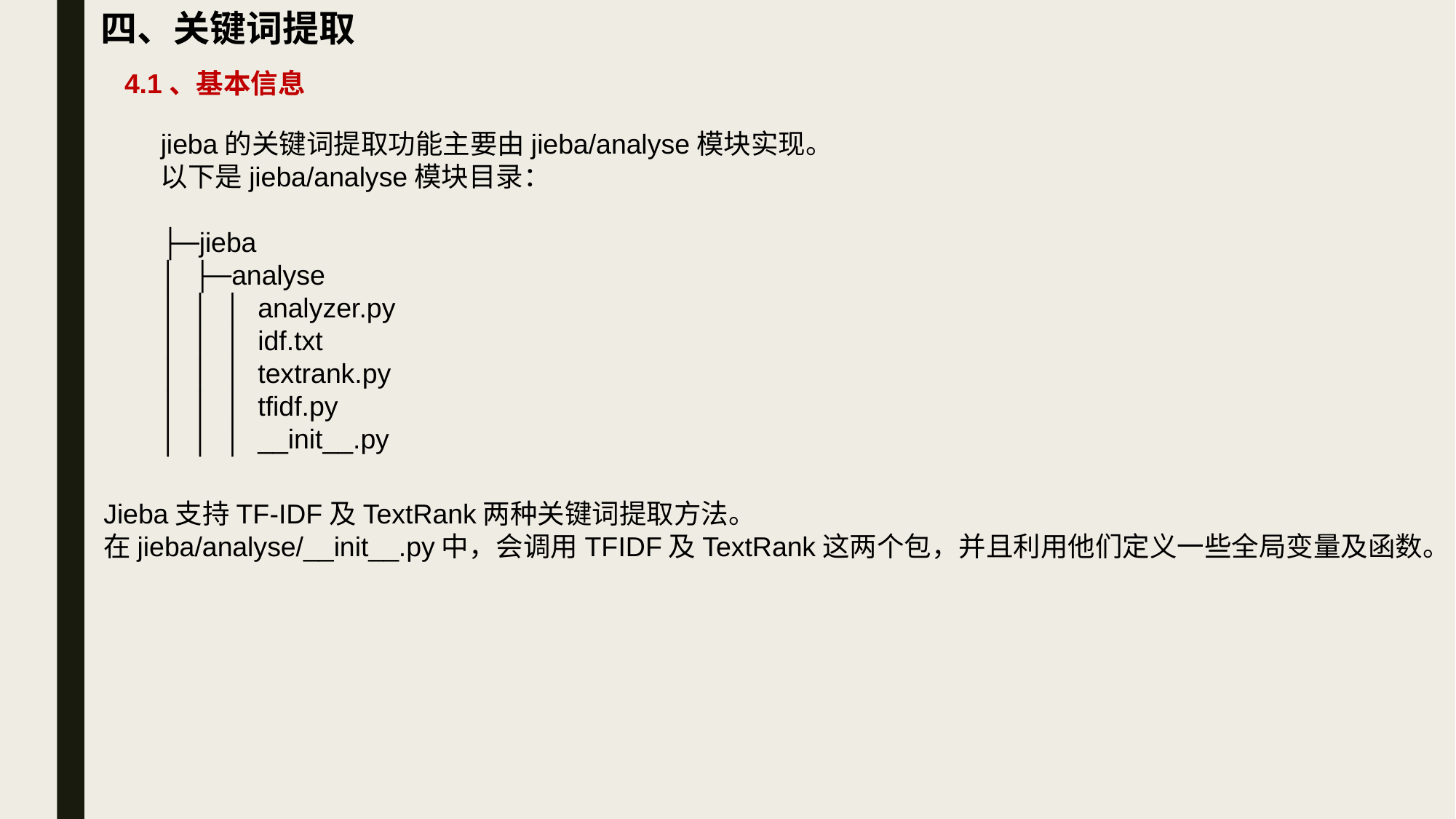

四、关键词提取
4.1、基本信息
jieba的关键词提取功能主要由jieba/analyse模块实现。
以下是jieba/analyse模块目录：

├─jieba
│  ├─analyse
│  │  │  analyzer.py
│  │  │  idf.txt
│  │  │  textrank.py
│  │  │  tfidf.py
│  │  │  __init__.py

Jieba支持TF-IDF及TextRank两种关键词提取方法。
在jieba/analyse/__init__.py中，会调用TFIDF及TextRank这两个包，并且利用他们定义一些全局变量及函数。